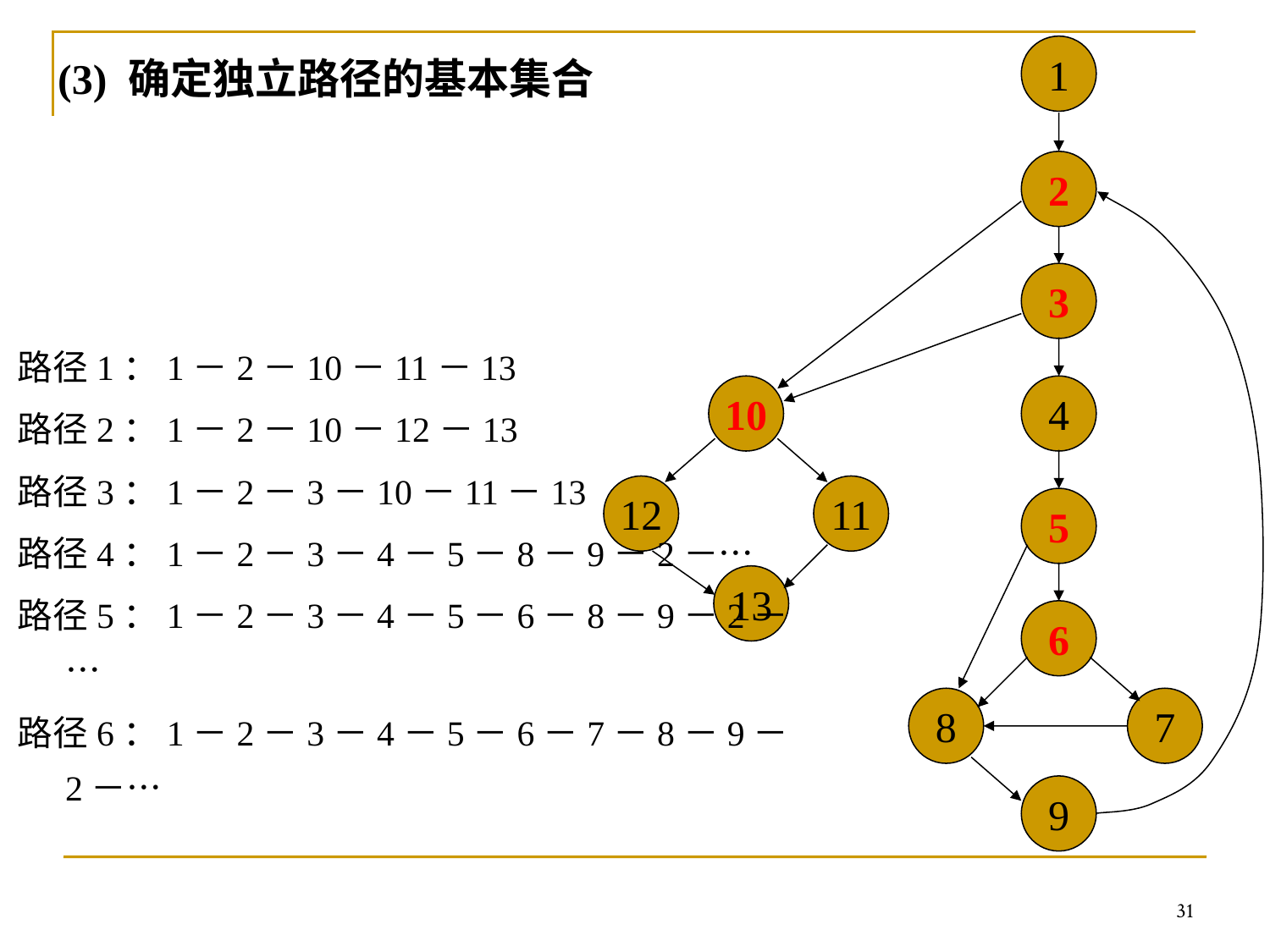

1

2

3

10
4

12
11
5

13
6

8
7

9
(3) 确定独立路径的基本集合
路径1：1－2－10－11－13
路径2：1－2－10－12－13
路径3：1－2－3－10－11－13
路径4：1－2－3－4－5－8－9－2－…
路径5：1－2－3－4－5－6－8－9－2－…
路径6：1－2－3－4－5－6－7－8－9－2－…
31